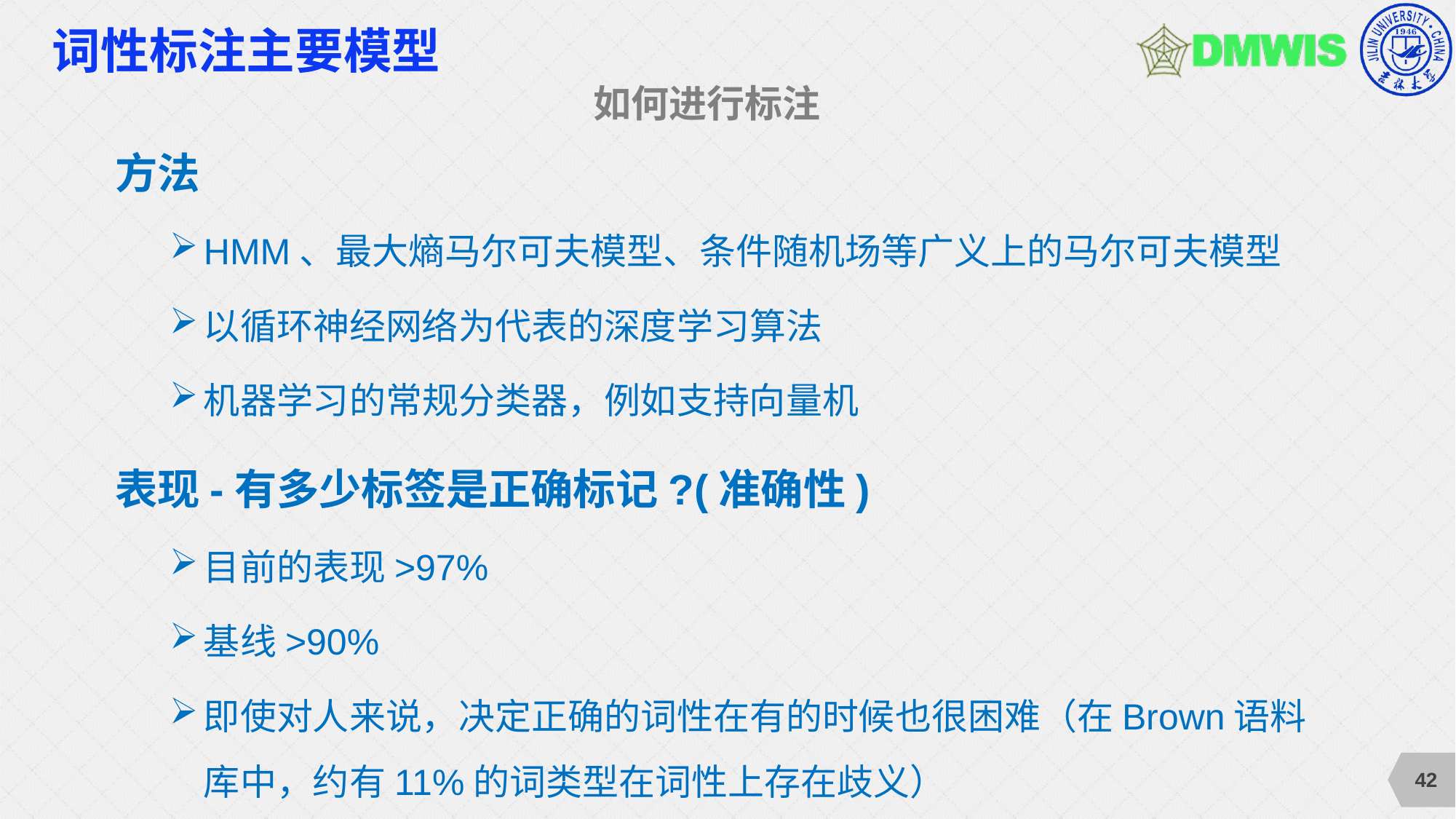

# 词性标注主要模型
如何进行标注
方法
HMM、最大熵马尔可夫模型、条件随机场等广义上的马尔可夫模型
以循环神经网络为代表的深度学习算法
机器学习的常规分类器，例如支持向量机
表现-有多少标签是正确标记?(准确性)
目前的表现>97%
基线>90%
即使对人来说，决定正确的词性在有的时候也很困难（在Brown语料库中，约有11%的词类型在词性上存在歧义）
42